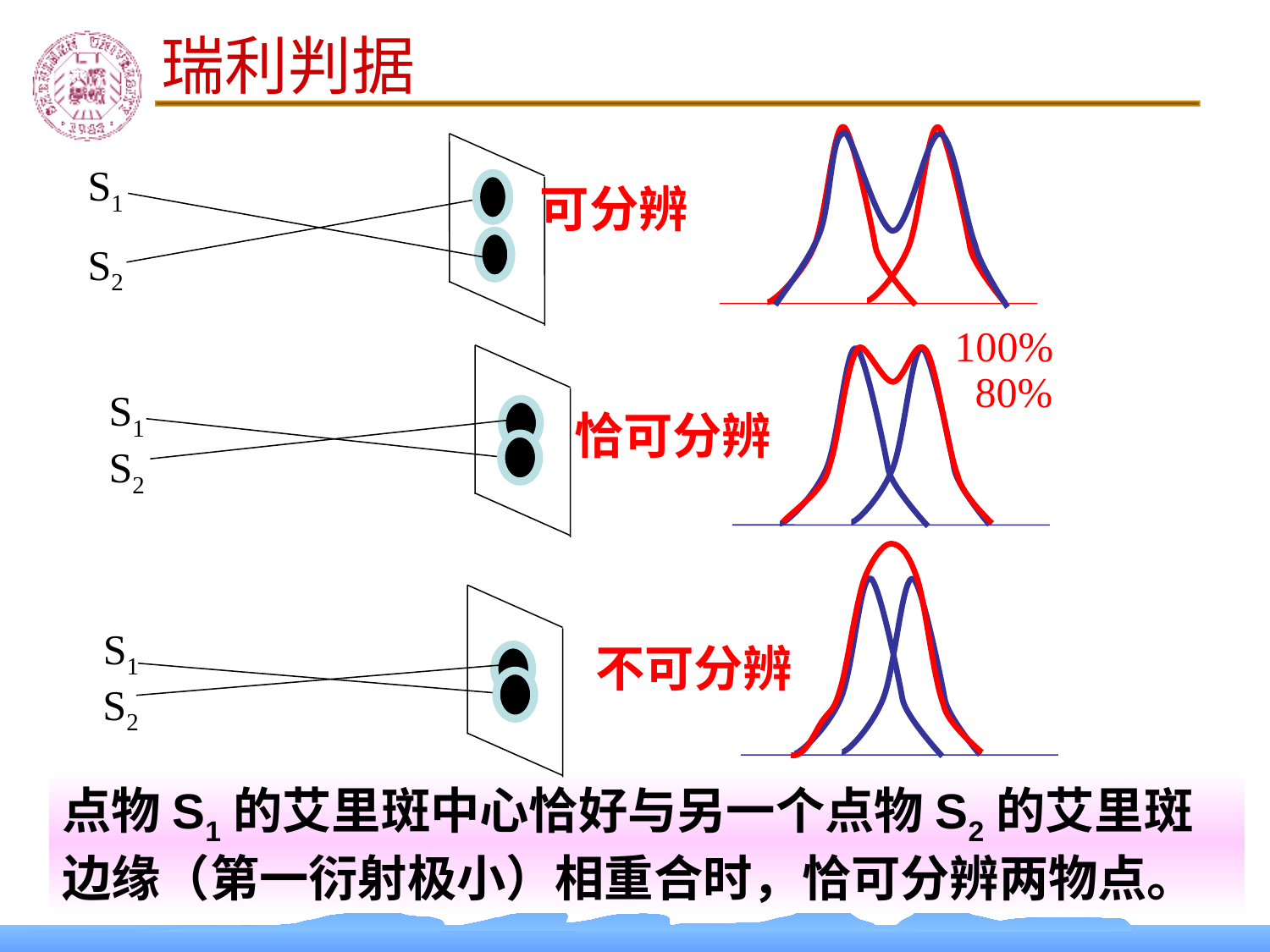

瑞利判据

S1

S2
可分辨
100%

S1

S2

80%

恰可分辨

S1

S2
不可分辨
点物S1的艾里斑中心恰好与另一个点物S2的艾里斑边缘（第一衍射极小）相重合时，恰可分辨两物点。